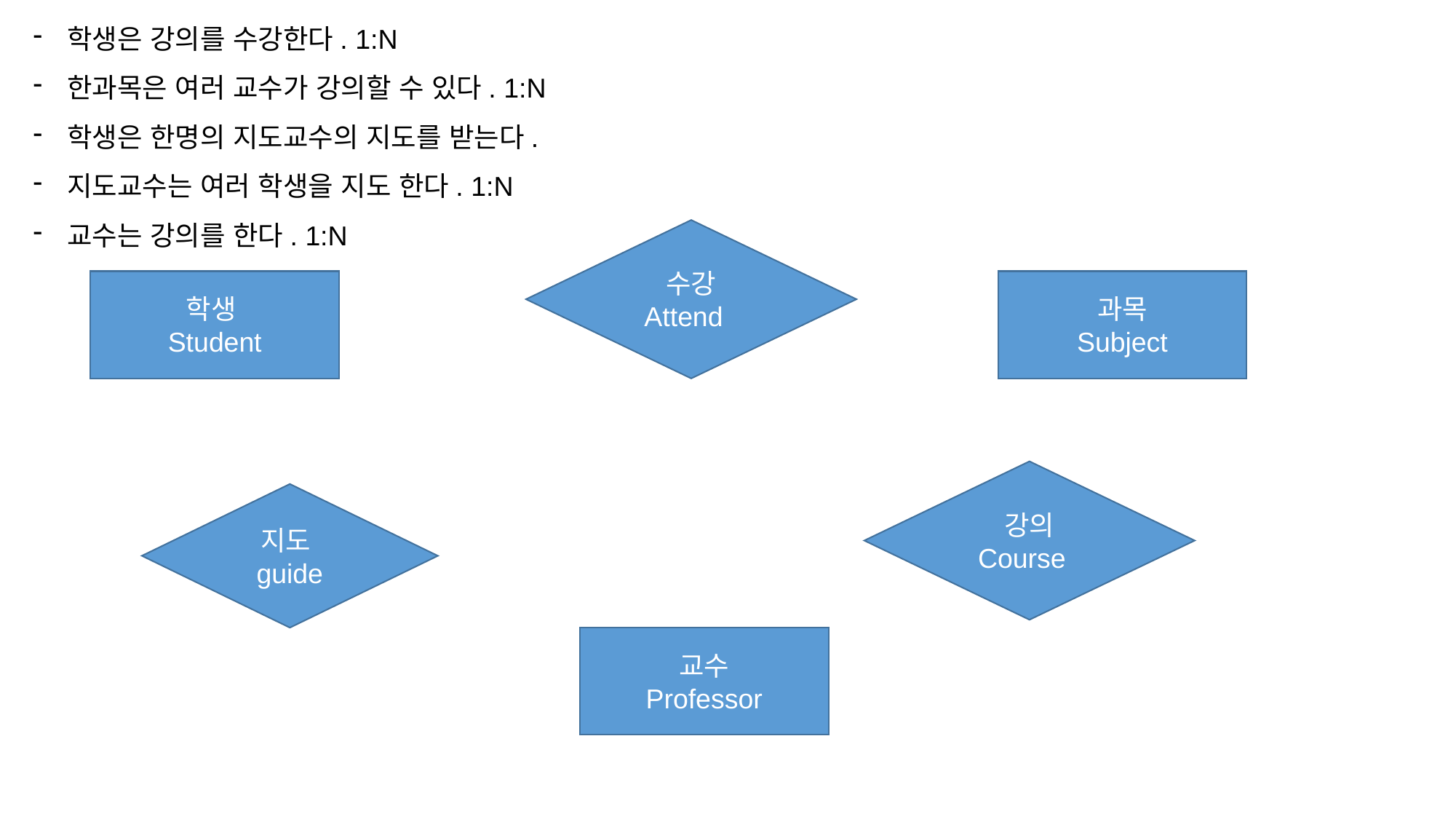

학생은 강의를 수강한다. 1:N
한과목은 여러 교수가 강의할 수 있다. 1:N
학생은 한명의 지도교수의 지도를 받는다.
지도교수는 여러 학생을 지도 한다. 1:N
교수는 강의를 한다. 1:N
수강
Attend
학생
Student
과목
Subject
강의
Course
지도
guide
교수
Professor